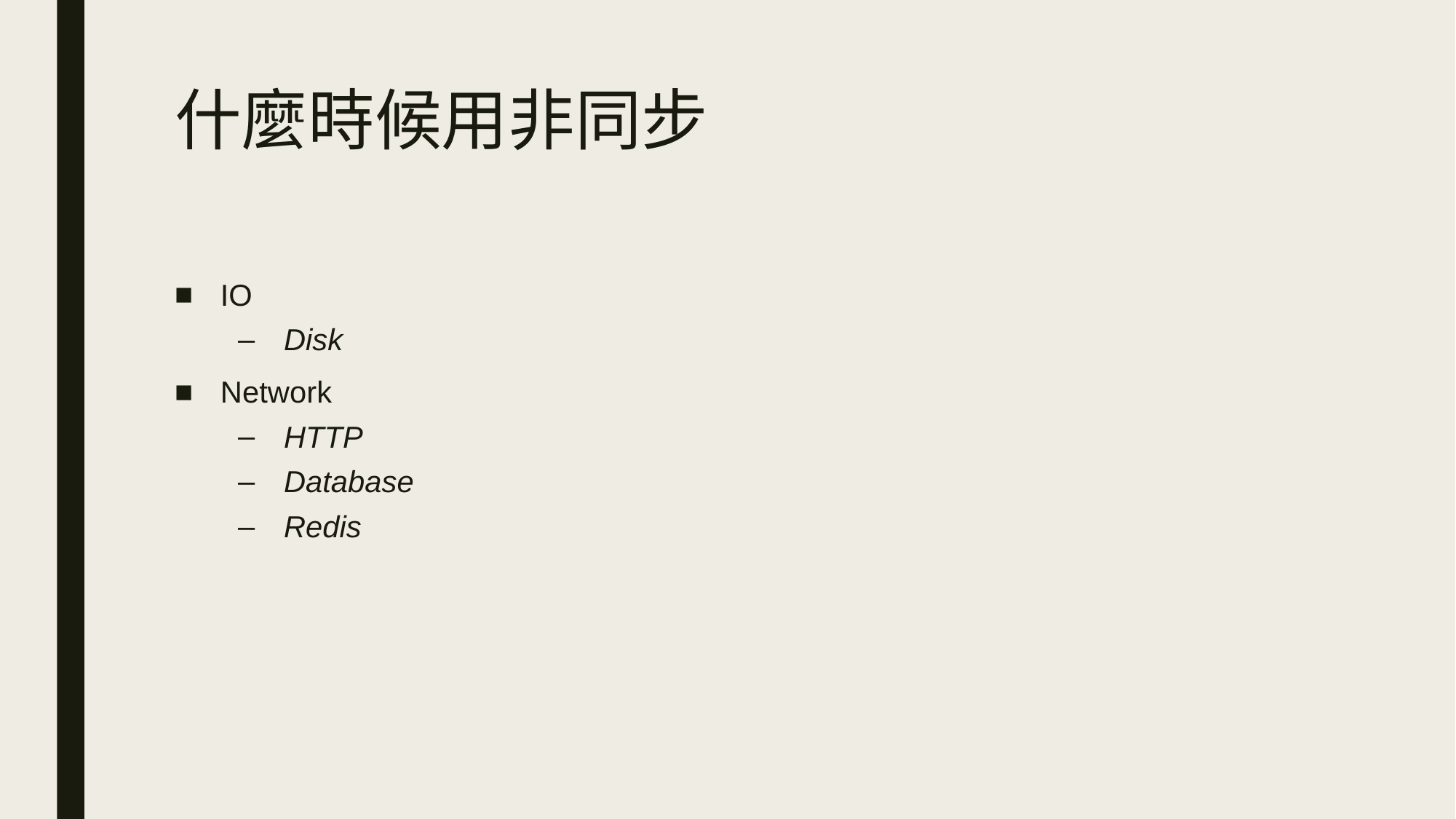

# 什麼時候用非同步
IO
Disk
Network
HTTP
Database
Redis